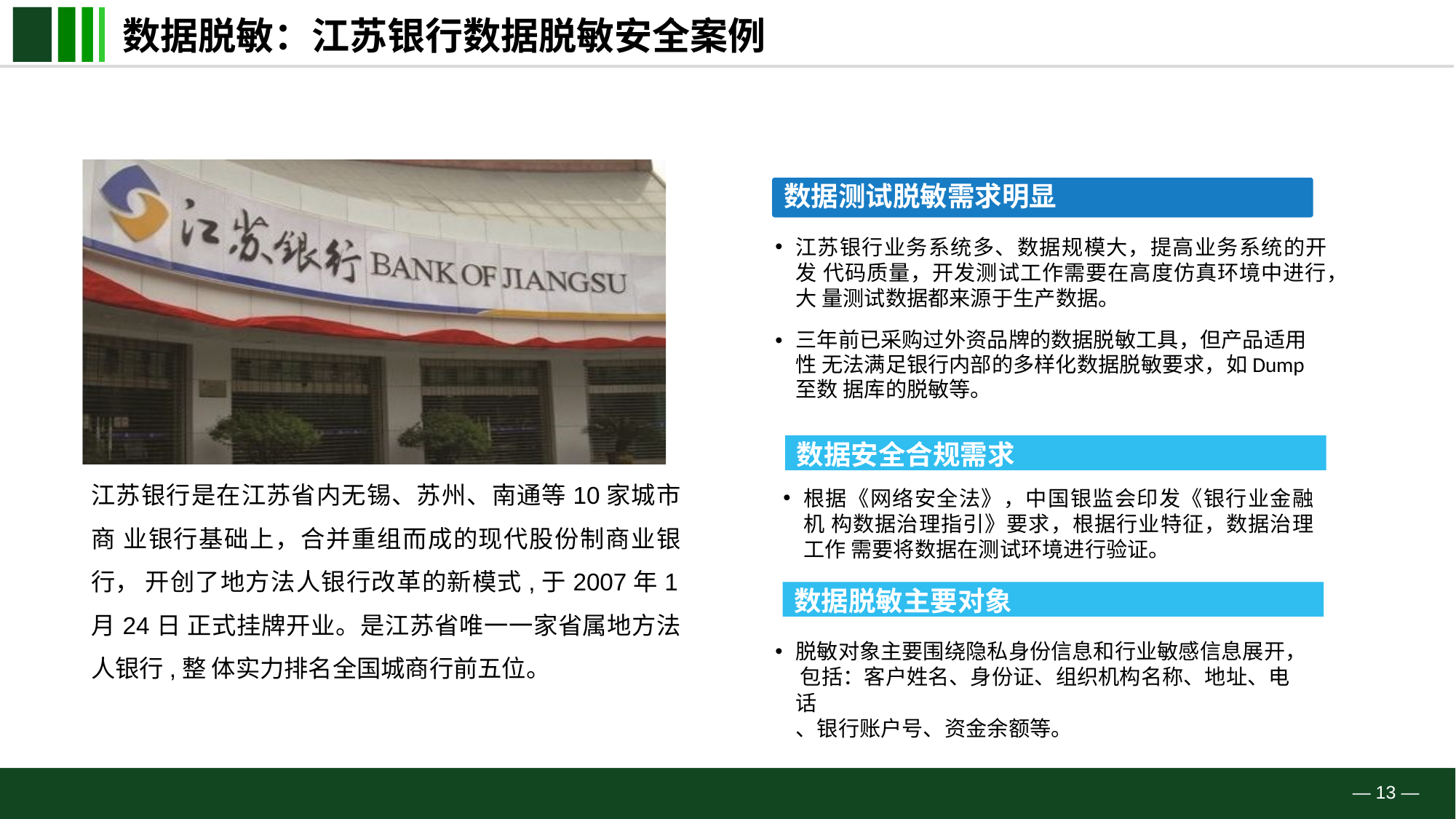

# 数据脱敏：江苏银行数据脱敏安全案例

数据测试脱敏需求明显
江苏银行业务系统多、数据规模大，提高业务系统的开发 代码质量，开发测试工作需要在高度仿真环境中进行，大 量测试数据都来源于生产数据。
三年前已采购过外资品牌的数据脱敏工具，但产品适用性 无法满足银行内部的多样化数据脱敏要求，如Dump 至数 据库的脱敏等。
数据安全合规需求
江苏银行是在江苏省内无锡、苏州、南通等10家城市商 业银行基础上，合并重组而成的现代股份制商业银行， 开创了地方法人银行改革的新模式,于2007年1月24日 正式挂牌开业。是江苏省唯一一家省属地方法人银行,整 体实力排名全国城商行前五位。
根据《网络安全法》，中国银监会印发《银行业金融机 构数据治理指引》要求，根据行业特征，数据治理工作 需要将数据在测试环境进行验证。
数据脱敏主要对象
脱敏对象主要围绕隐私身份信息和行业敏感信息展开， 包括：客户姓名、身份证、组织机构名称、地址、电话
、银行账户号、资金余额等。
— 13 —